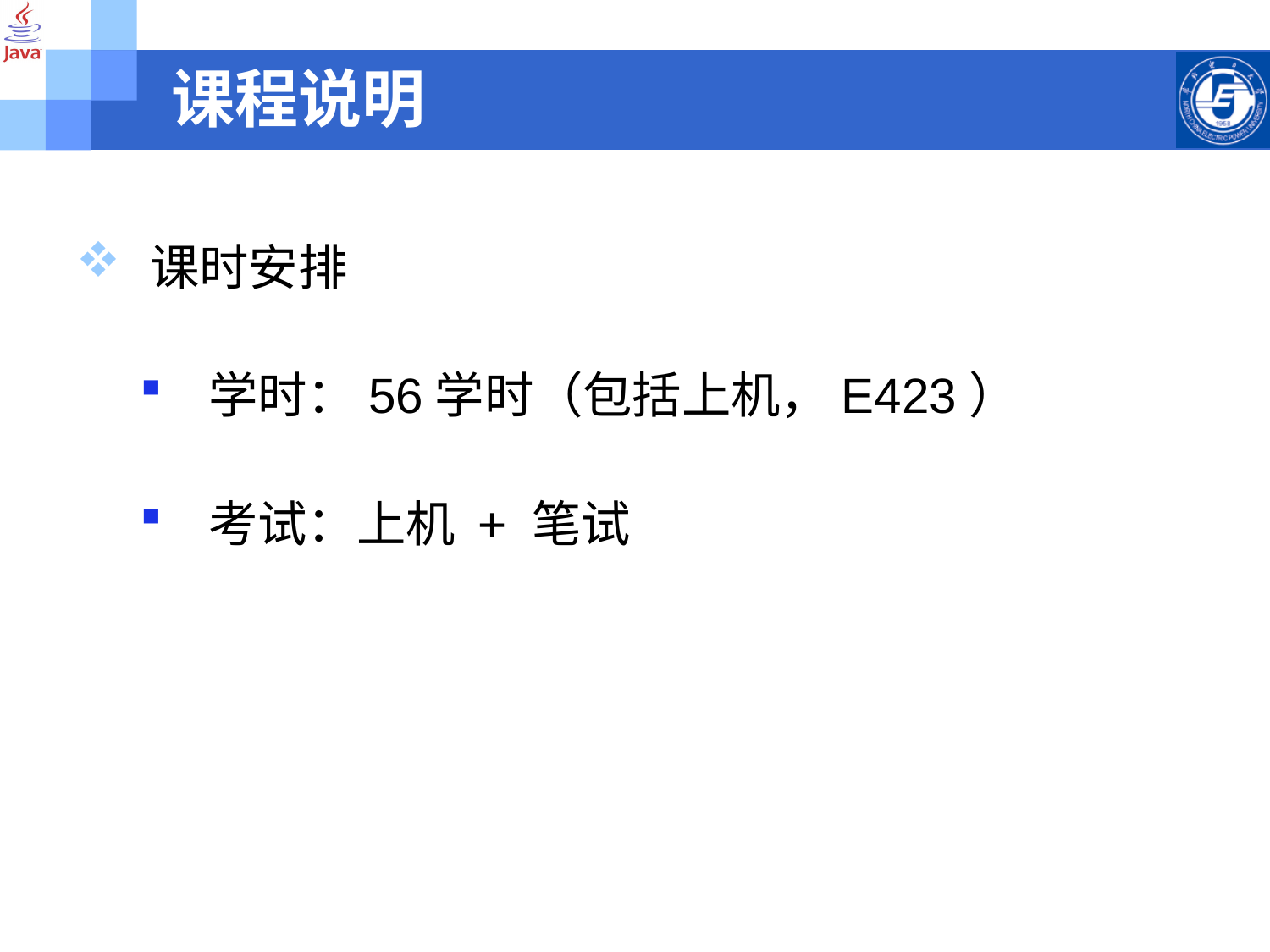

# 课程说明
课时安排
学时：56学时（包括上机，E423）
考试：上机 + 笔试